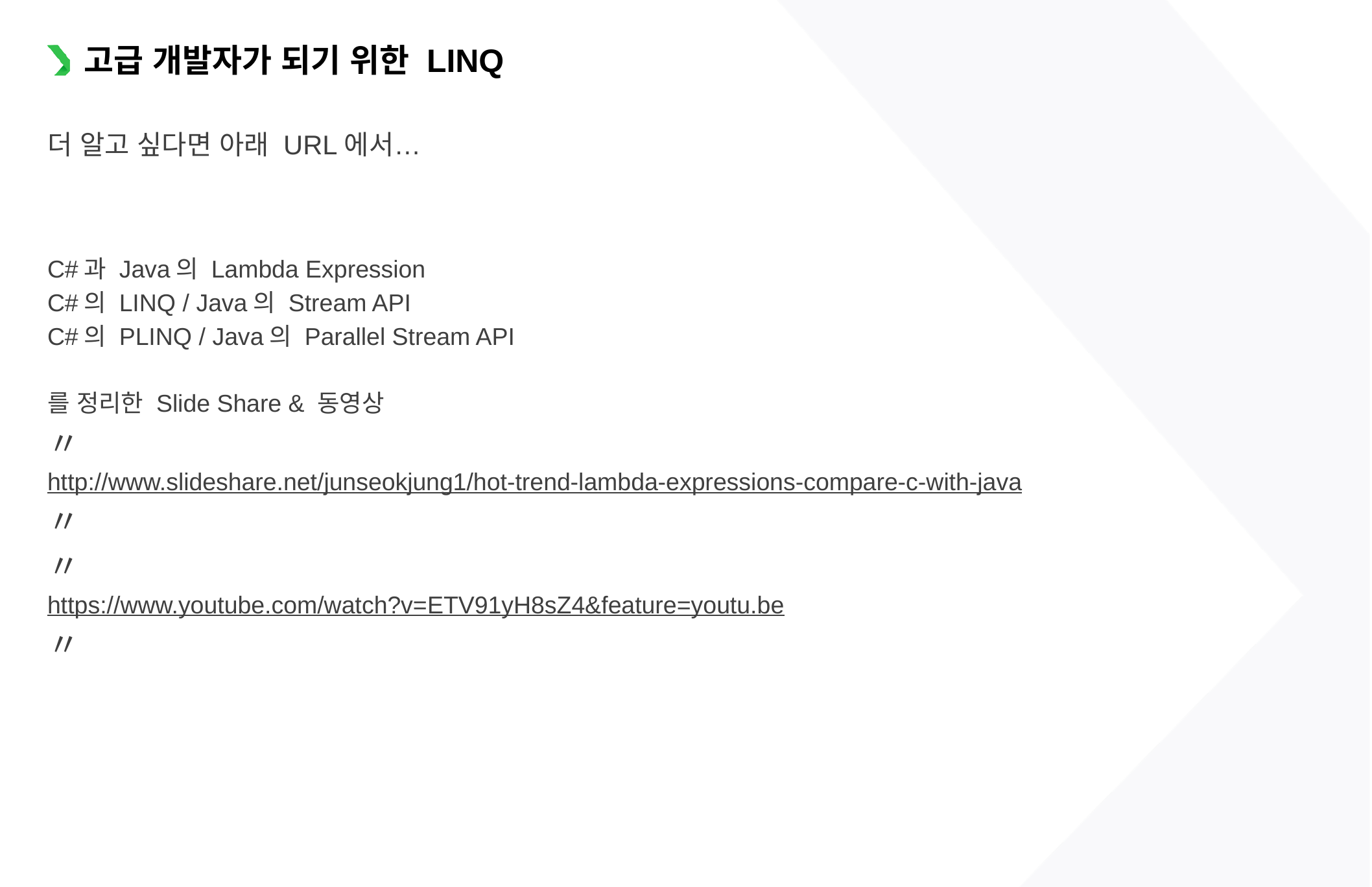

고급 개발자가 되기 위한 LINQ
더 알고 싶다면 아래 URL에서…
C#과 Java의 Lambda Expression
C#의 LINQ / Java의 Stream API
C#의 PLINQ / Java의 Parallel Stream API
를 정리한 Slide Share & 동영상
〃
http://www.slideshare.net/junseokjung1/hot-trend-lambda-expressions-compare-c-with-java
〃
〃
https://www.youtube.com/watch?v=ETV91yH8sZ4&feature=youtu.be
〃